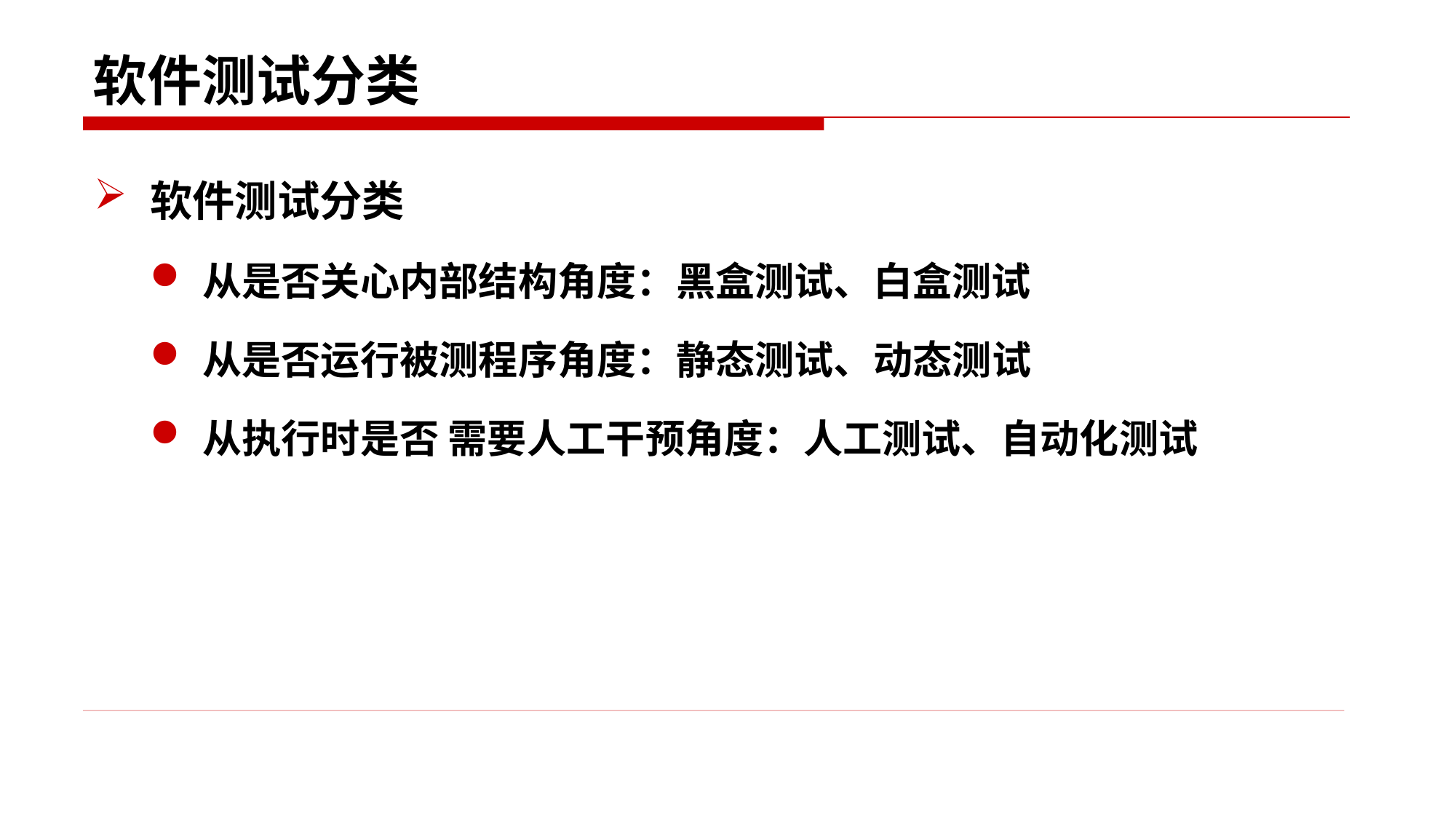

# 软件测试分类
软件测试分类
从是否关心内部结构角度：黑盒测试、白盒测试
从是否运行被测程序角度：静态测试、动态测试
从执行时是否 需要人工干预角度：人工测试、自动化测试